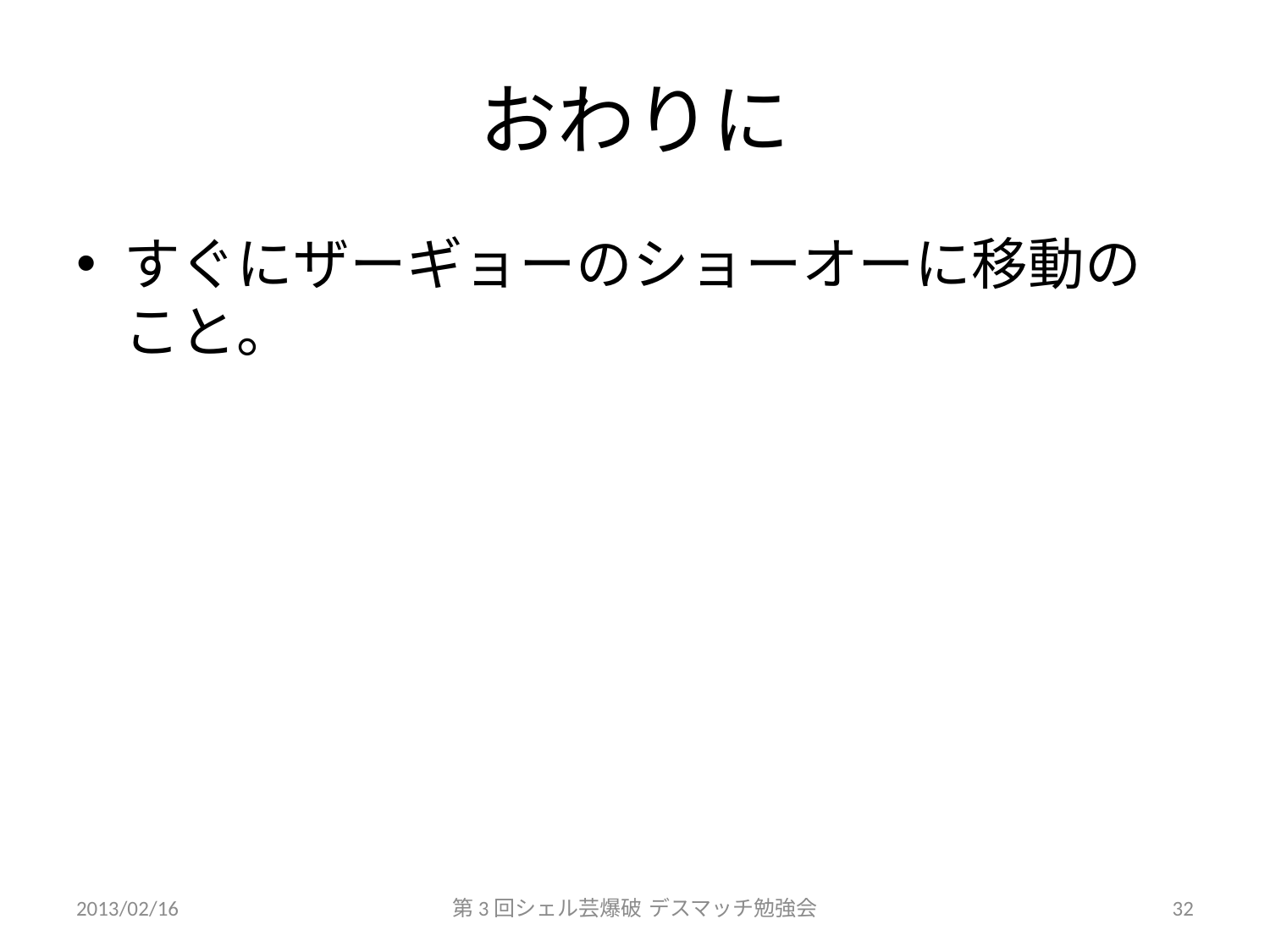

# おわりに
すぐにザーギョーのショーオーに移動のこと。
2013/02/16
第3回シェル芸爆破 デスマッチ勉強会
32